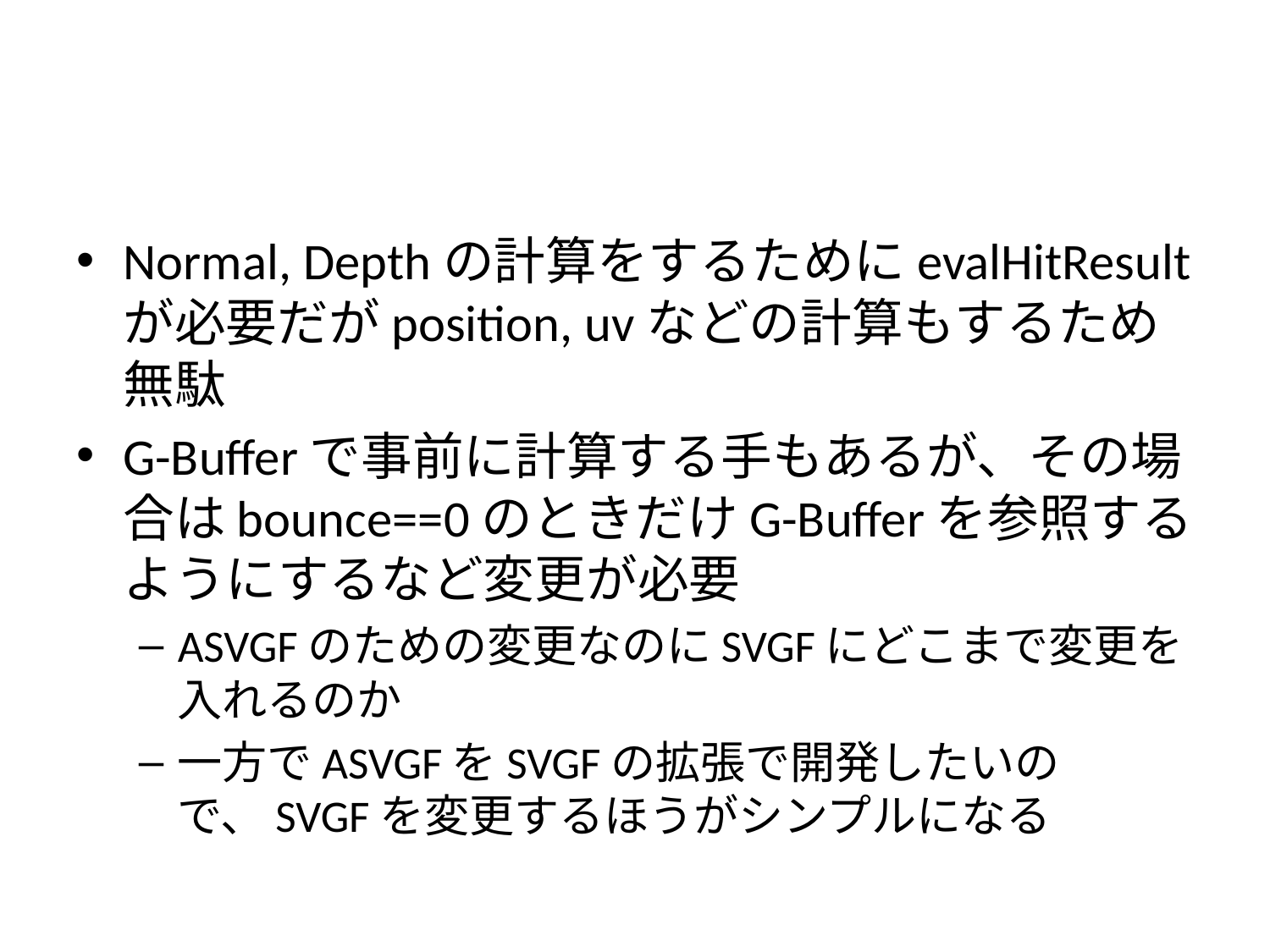

#
Normal, Depthの計算をするためにevalHitResultが必要だがposition, uvなどの計算もするため無駄
G-Bufferで事前に計算する手もあるが、その場合はbounce==0のときだけG-Bufferを参照するようにするなど変更が必要
ASVGFのための変更なのにSVGFにどこまで変更を入れるのか
一方でASVGFをSVGFの拡張で開発したいので、SVGFを変更するほうがシンプルになる